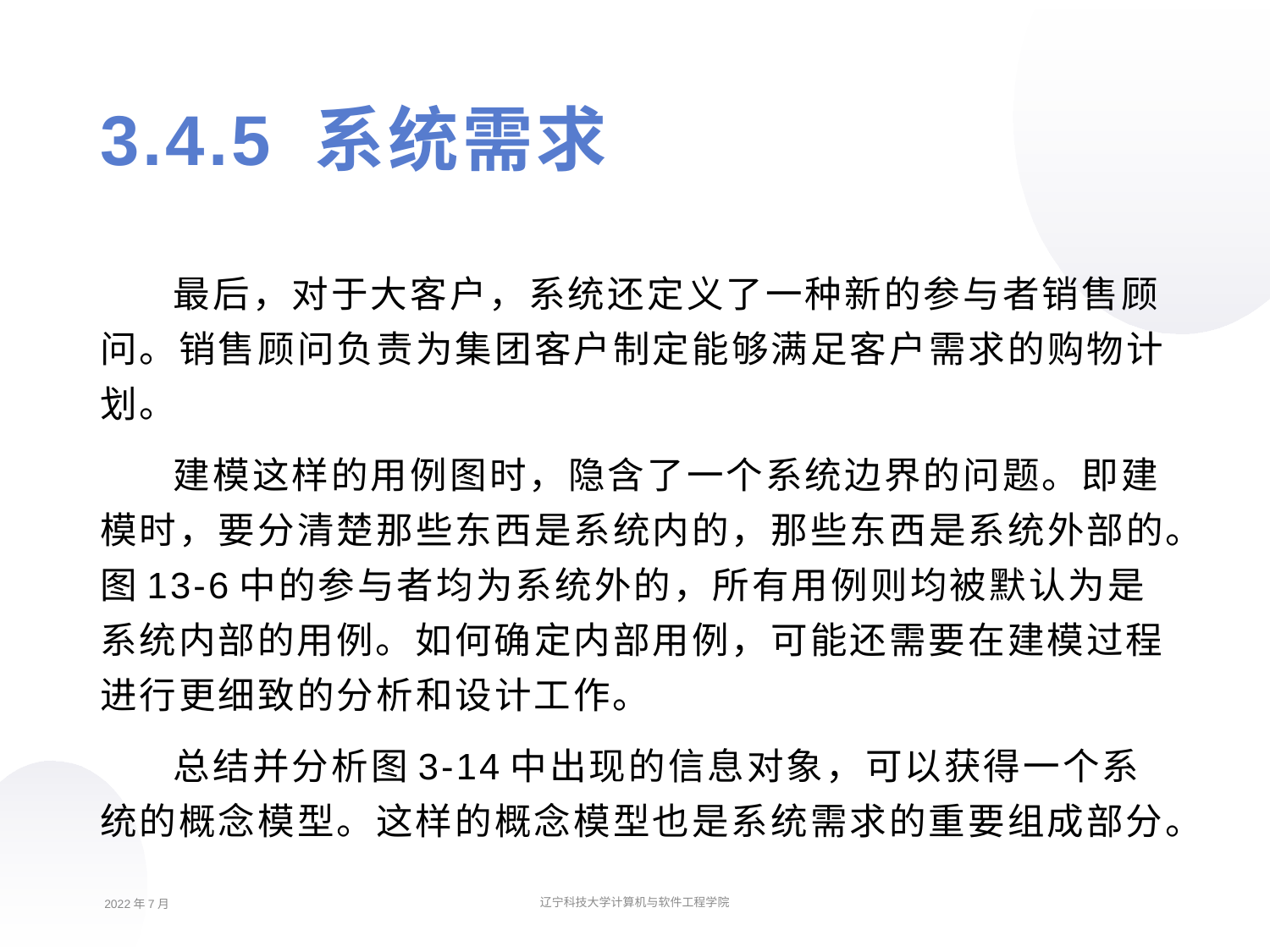

3.4.5 系统需求
最后，对于大客户，系统还定义了一种新的参与者销售顾问。销售顾问负责为集团客户制定能够满足客户需求的购物计划。
建模这样的用例图时，隐含了一个系统边界的问题。即建模时，要分清楚那些东西是系统内的，那些东西是系统外部的。图13-6中的参与者均为系统外的，所有用例则均被默认为是系统内部的用例。如何确定内部用例，可能还需要在建模过程进行更细致的分析和设计工作。
总结并分析图3-14中出现的信息对象，可以获得一个系统的概念模型。这样的概念模型也是系统需求的重要组成部分。

2022年7月
辽宁科技大学计算机与软件工程学院
122